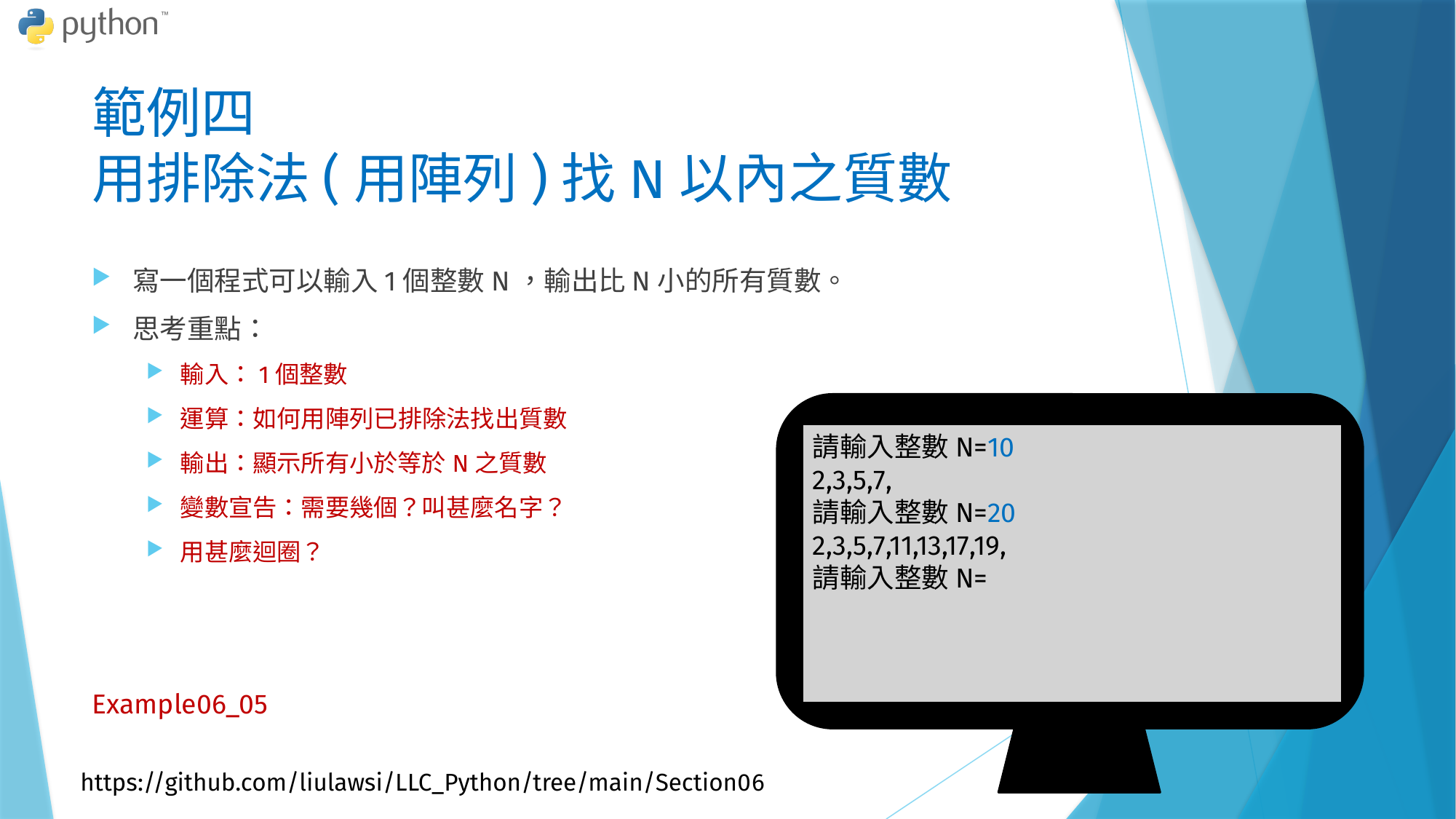

# 範例四 用排除法(用陣列)找N以內之質數
寫一個程式可以輸入1個整數N，輸出比N小的所有質數。
思考重點：
輸入：1個整數
運算：如何用陣列已排除法找出質數
輸出：顯示所有小於等於N之質數
變數宣告：需要幾個？叫甚麼名字？
用甚麼迴圈？

請輸入整數N=10
2,3,5,7,
請輸入整數N=20
2,3,5,7,11,13,17,19,
請輸入整數N=

Example06_05